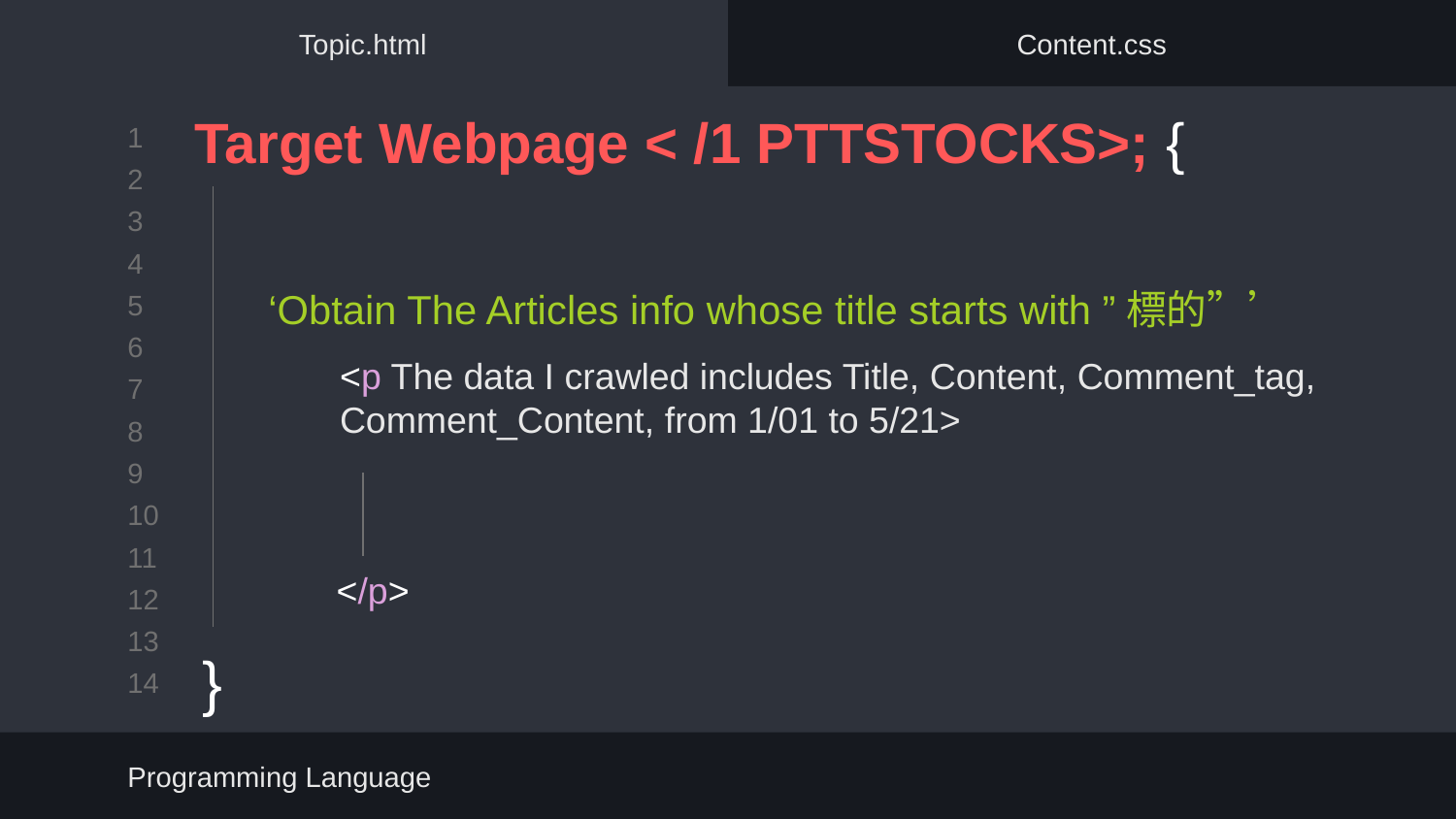

Topic.html
Content.css
# Target Webpage < /1 PTTSTOCKS>; {
}
‘Obtain The Articles info whose title starts with ”標的”’
<p The data I crawled includes Title, Content, Comment_tag, Comment_Content, from 1/01 to 5/21>
</p>
Programming Language